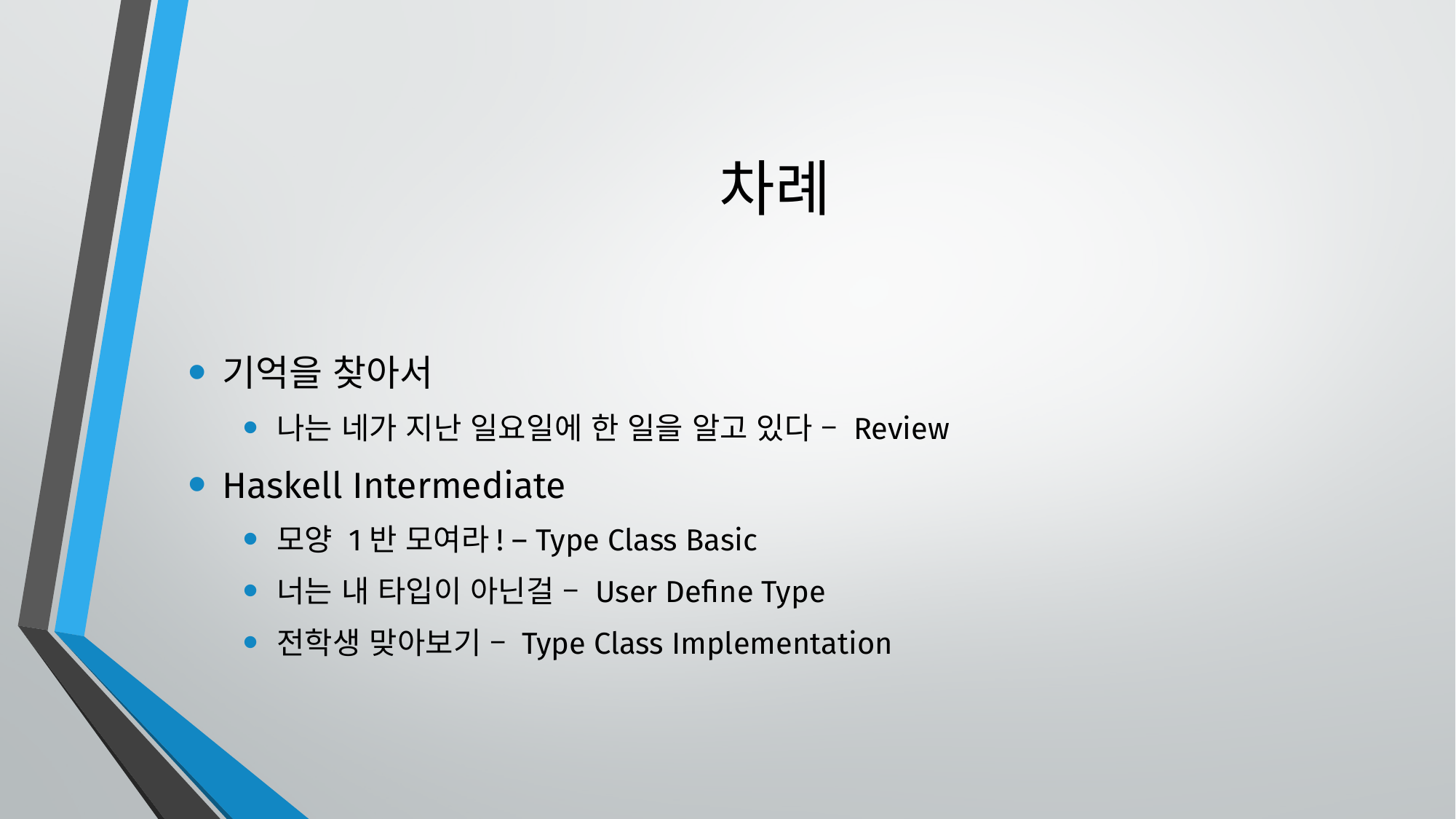

# 차례
기억을 찾아서
나는 네가 지난 일요일에 한 일을 알고 있다 – Review
Haskell Intermediate
모양 1반 모여라! – Type Class Basic
너는 내 타입이 아닌걸 – User Define Type
전학생 맞아보기 – Type Class Implementation